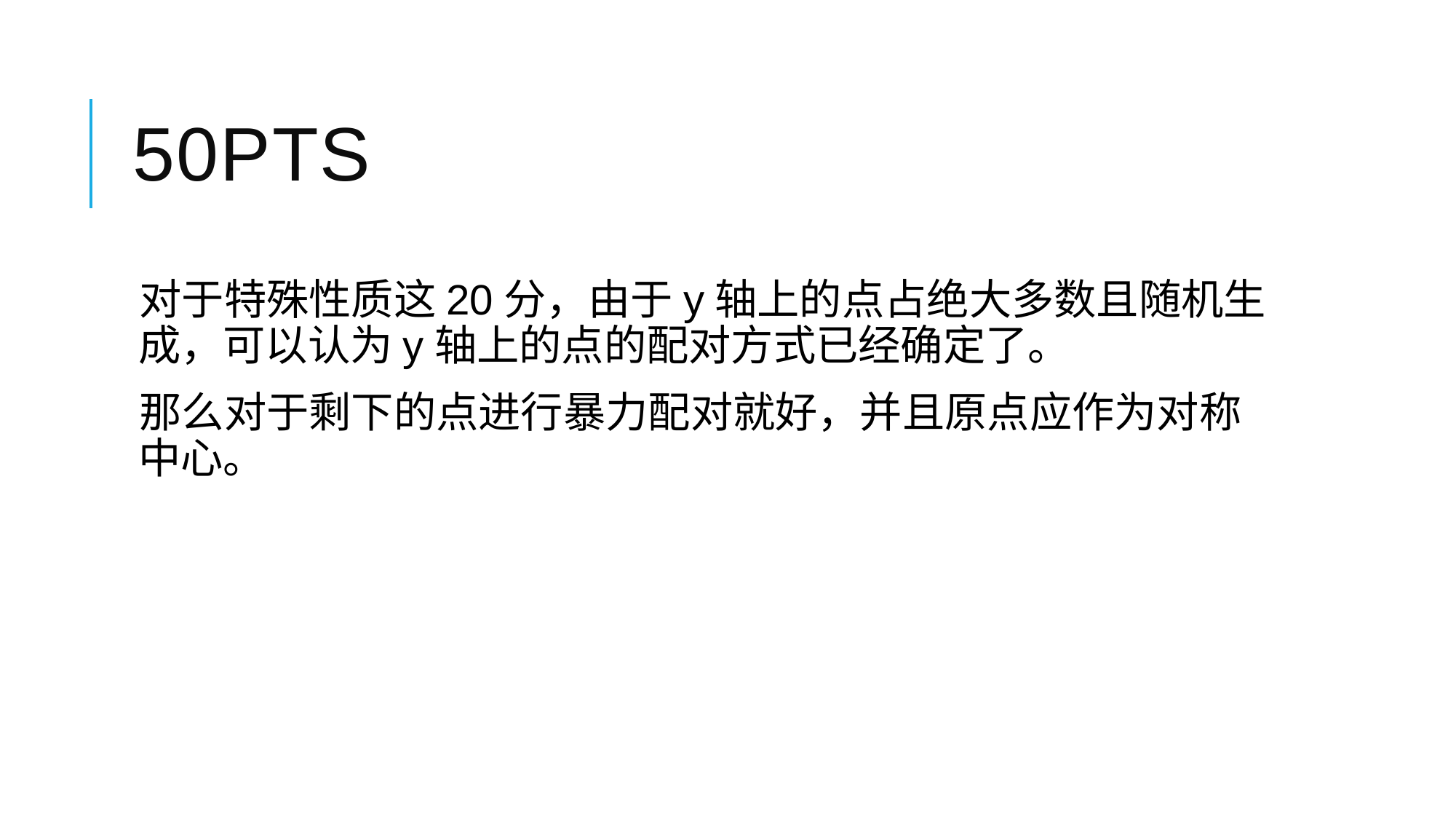

# 50pts
对于特殊性质这20分，由于y轴上的点占绝大多数且随机生成，可以认为y轴上的点的配对方式已经确定了。
那么对于剩下的点进行暴力配对就好，并且原点应作为对称中心。